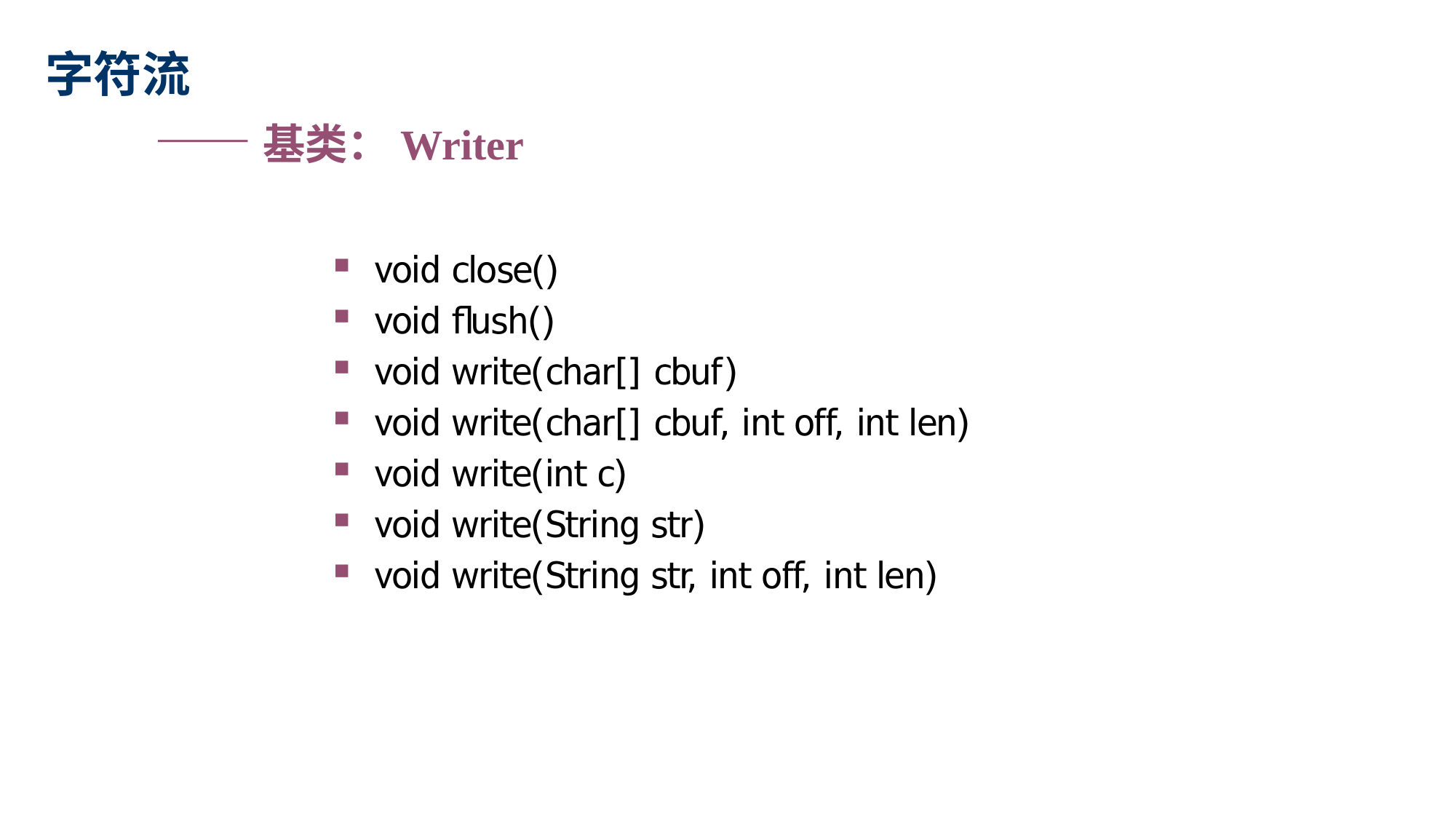

字符流
	——基类：Writer
void close()
void flush()
void write(char[] cbuf)
void write(char[] cbuf, int off, int len)
void write(int c)
void write(String str)
void write(String str, int off, int len)